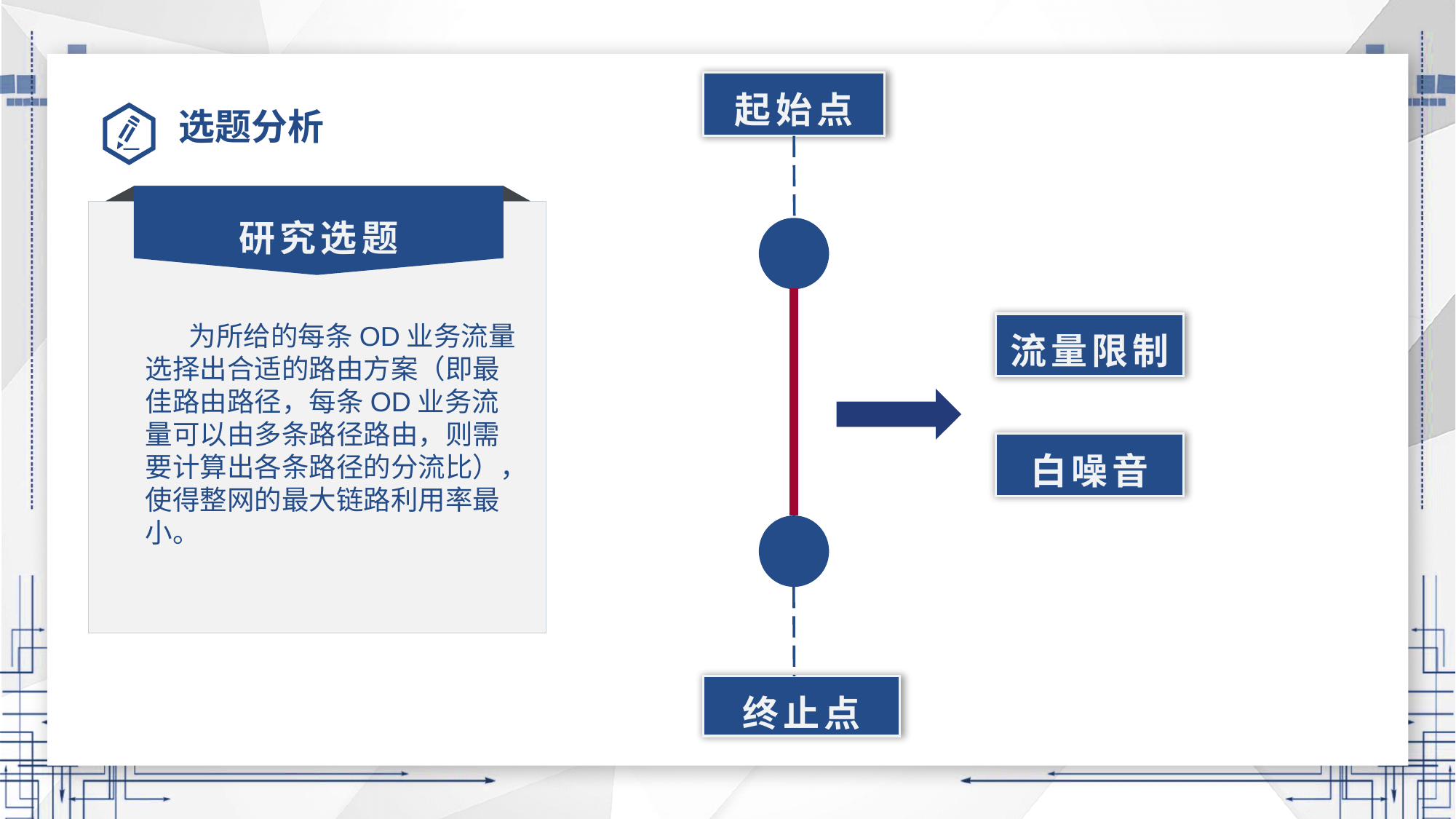

起始点
# 选题分析

研究选题

流量限制
      为所给的每条OD业务流量选择出合适的路由方案（即最佳路由路径，每条OD业务流量可以由多条路径路由，则需要计算出各条路径的分流比），使得整网的最大链路利用率最小。

白噪音

终止点